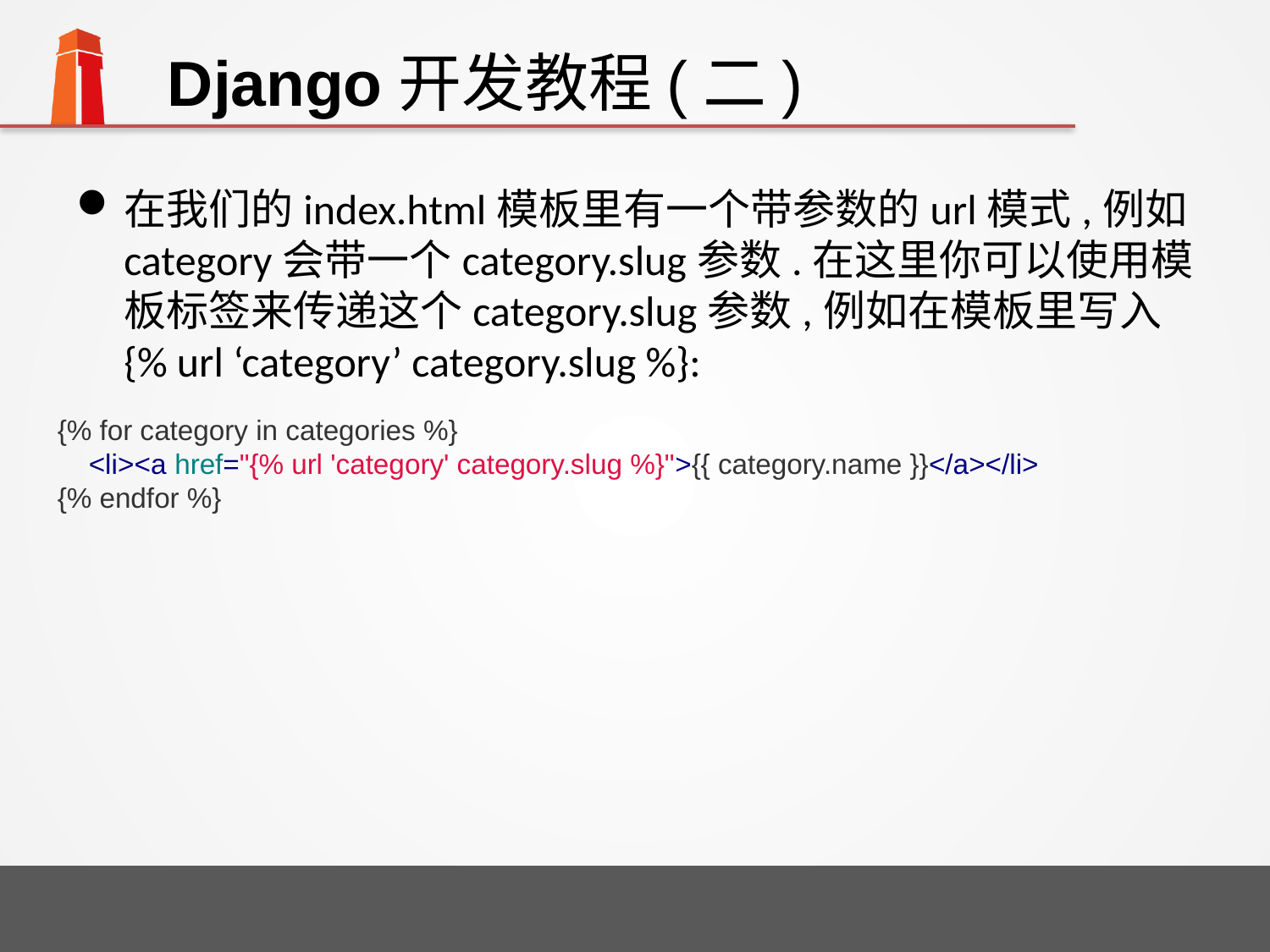

# Django开发教程(二)
在我们的index.html模板里有一个带参数的url模式,例如category会带一个category.slug参数.在这里你可以使用模板标签来传递这个category.slug参数,例如在模板里写入{% url ‘category’ category.slug %}:
{% for category in categories %}
    <li><a href="{% url 'category' category.slug %}">{{ category.name }}</a></li>
{% endfor %}